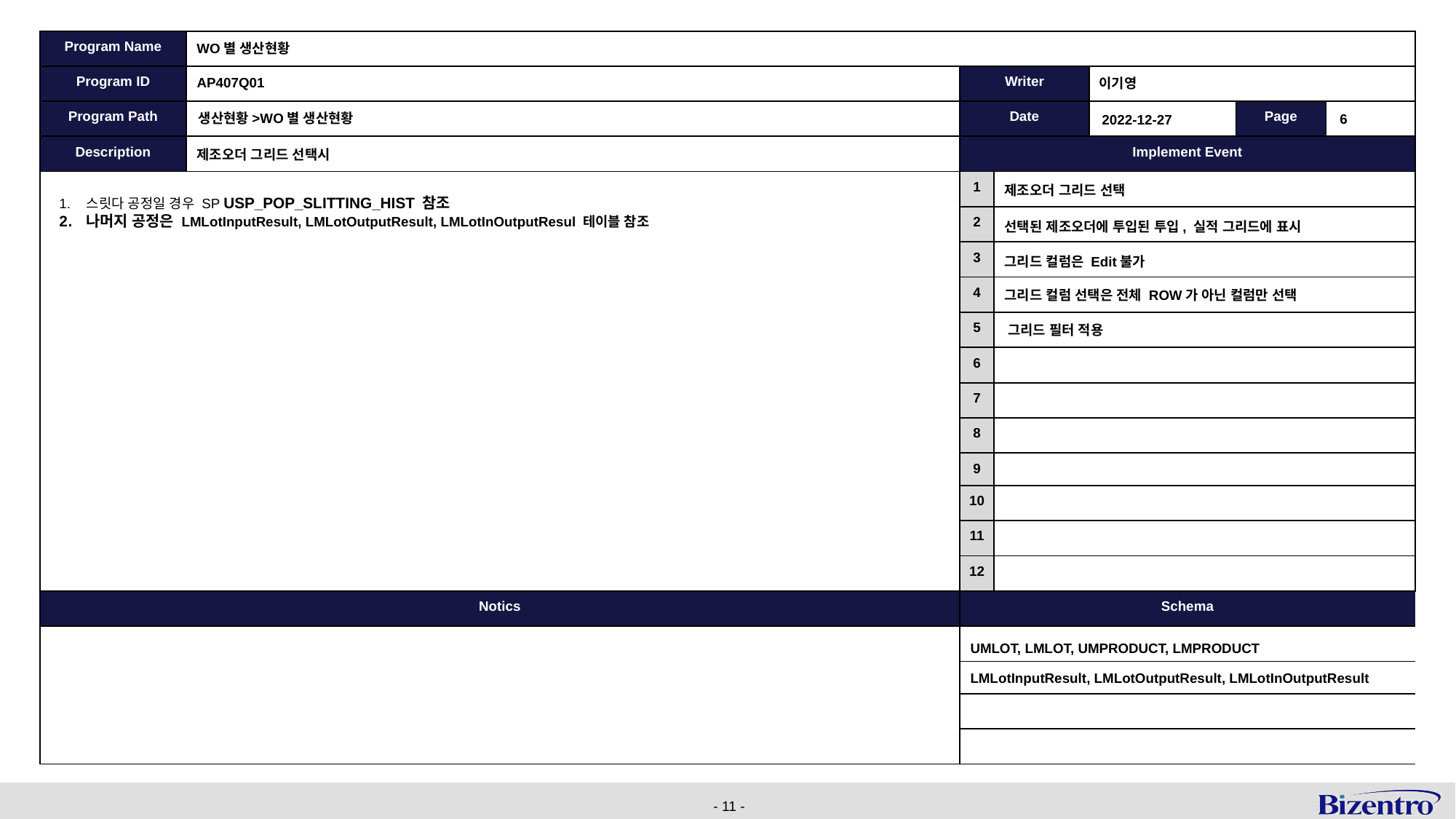

WO별 생산현황
AP407Q01
이기영
생산현황>WO별 생산현황
6
2022-12-27
제조오더 그리드 선택시
제조오더 그리드 선택
스릿다 공정일 경우 SP USP_POP_SLITTING_HIST 참조
나머지 공정은 LMLotInputResult, LMLotOutputResult, LMLotInOutputResul 테이블 참조
선택된 제조오더에 투입된 투입, 실적 그리드에 표시
그리드 컬럼은 Edit불가
그리드 컬럼 선택은 전체 ROW가 아닌 컬럼만 선택
그리드 필터 적용
UMLOT, LMLOT, UMPRODUCT, LMPRODUCT
LMLotInputResult, LMLotOutputResult, LMLotInOutputResult